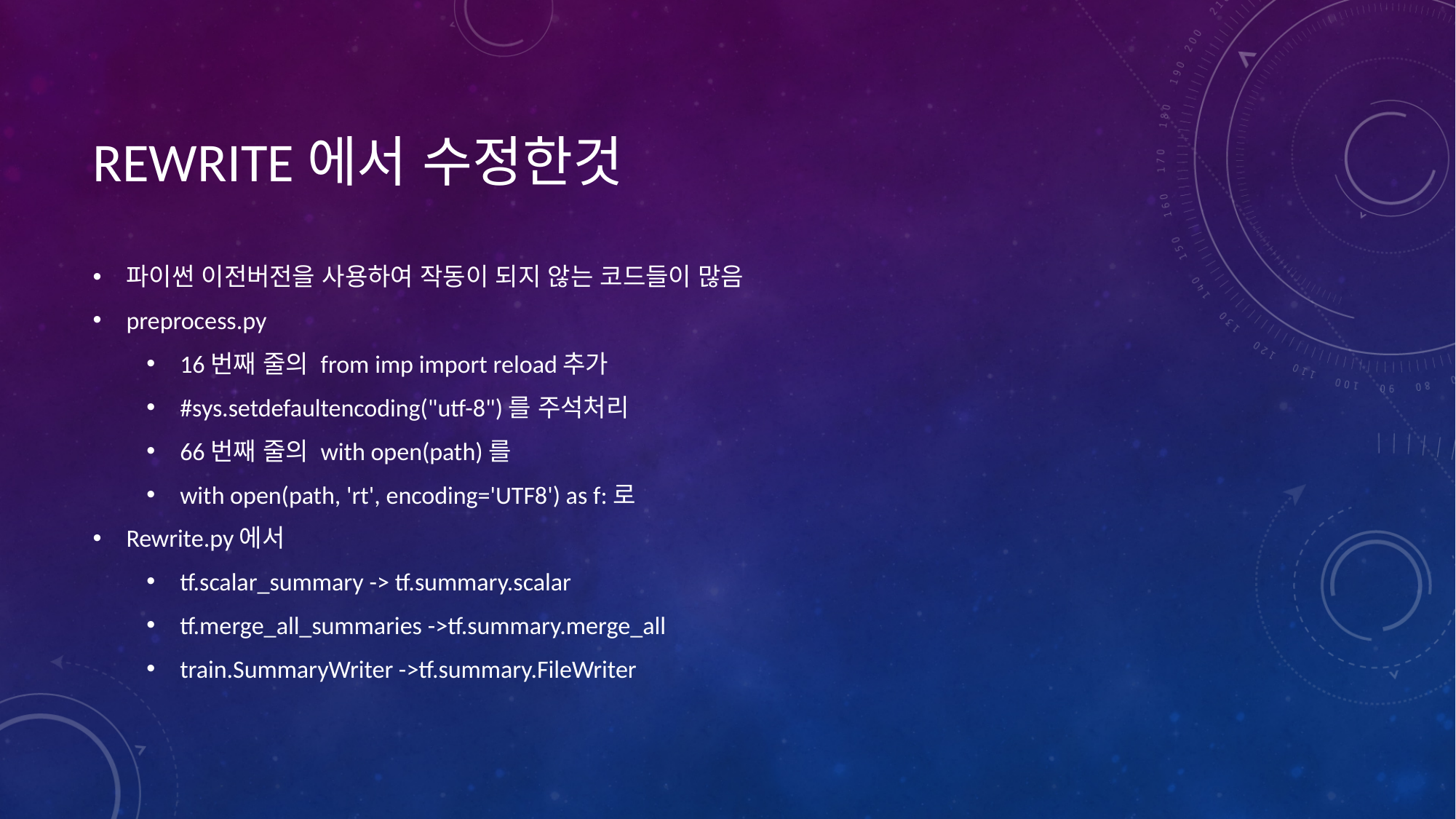

# Rewrite에서 수정한것
파이썬 이전버전을 사용하여 작동이 되지 않는 코드들이 많음
preprocess.py
16번째 줄의 from imp import reload추가
#sys.setdefaultencoding("utf-8")를 주석처리
66번째 줄의 with open(path)를
with open(path, 'rt', encoding='UTF8') as f:로
Rewrite.py에서
tf.scalar_summary -> tf.summary.scalar
tf.merge_all_summaries ->tf.summary.merge_all
train.SummaryWriter ->tf.summary.FileWriter